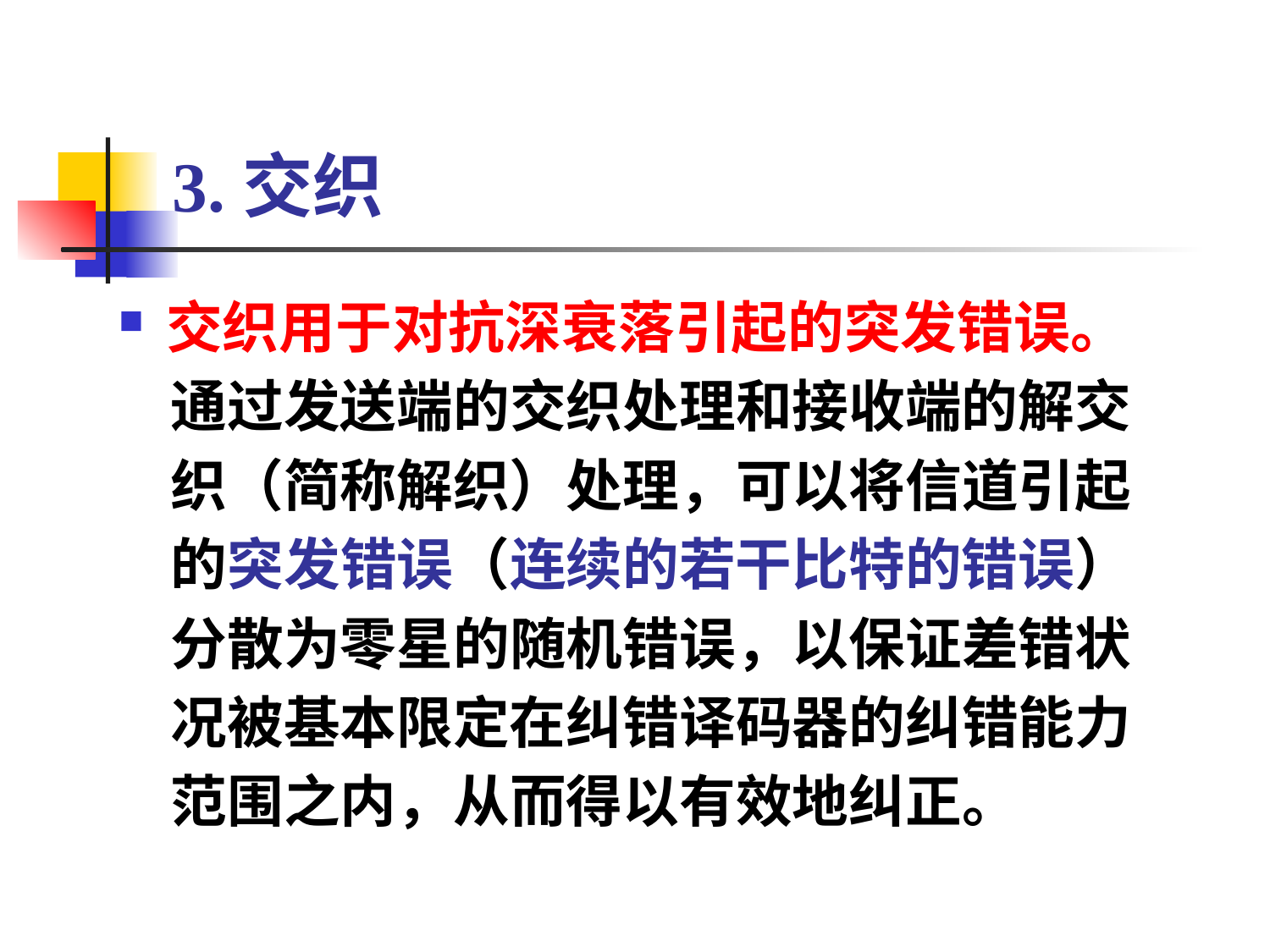

# 3.交织
交织用于对抗深衰落引起的突发错误。
   通过发送端的交织处理和接收端的解交
   织（简称解织）处理，可以将信道引起
   的突发错误（连续的若干比特的错误）
   分散为零星的随机错误，以保证差错状
   况被基本限定在纠错译码器的纠错能力
   范围之内，从而得以有效地纠正。